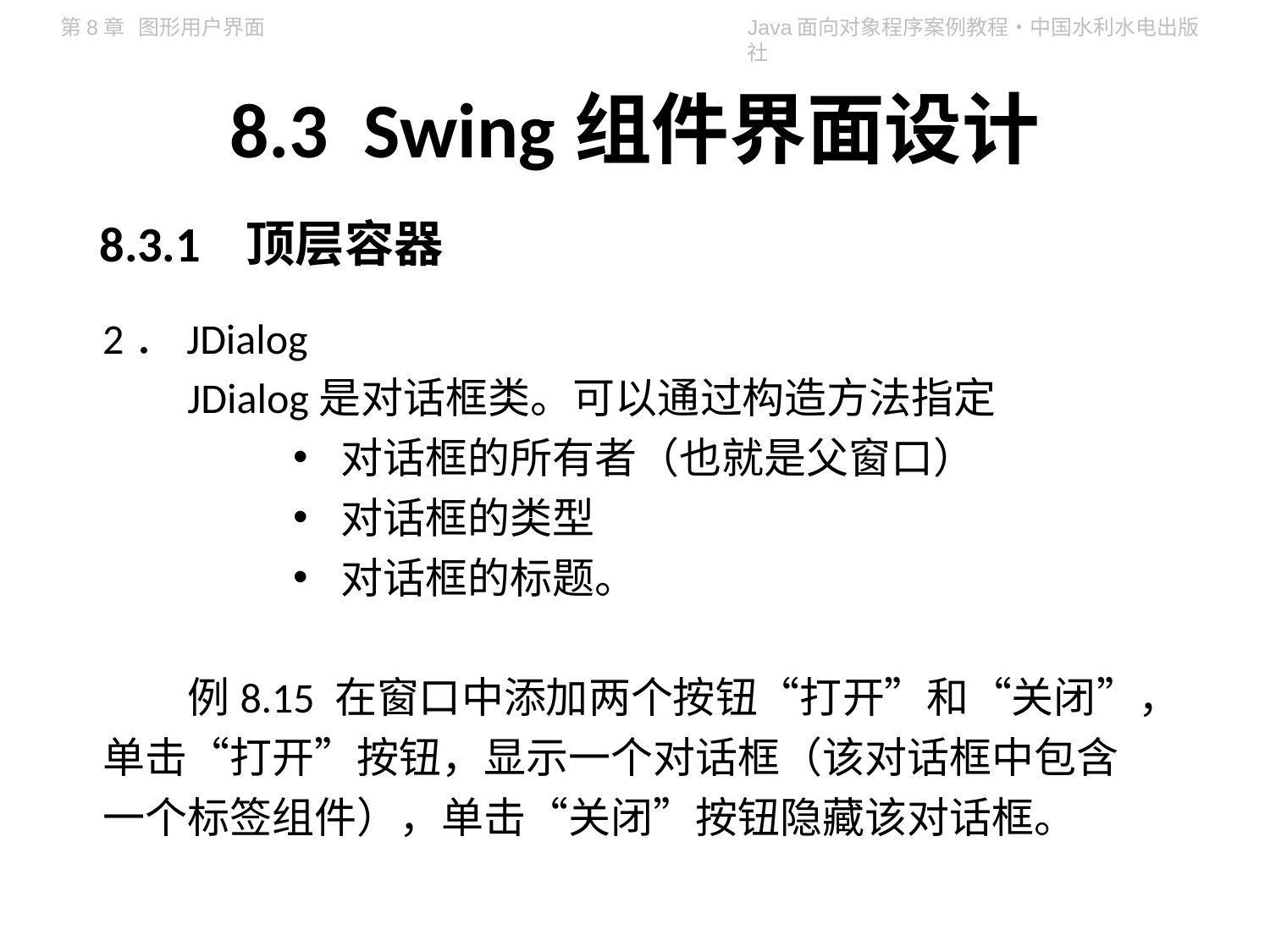

# 8.3  Swing组件界面设计
8.3.1   顶层容器
2．JDialog
JDialog是对话框类。可以通过构造方法指定
对话框的所有者（也就是父窗口）
对话框的类型
对话框的标题。

例8.15 在窗口中添加两个按钮“打开”和“关闭”，单击“打开”按钮，显示一个对话框（该对话框中包含一个标签组件），单击“关闭”按钮隐藏该对话框。